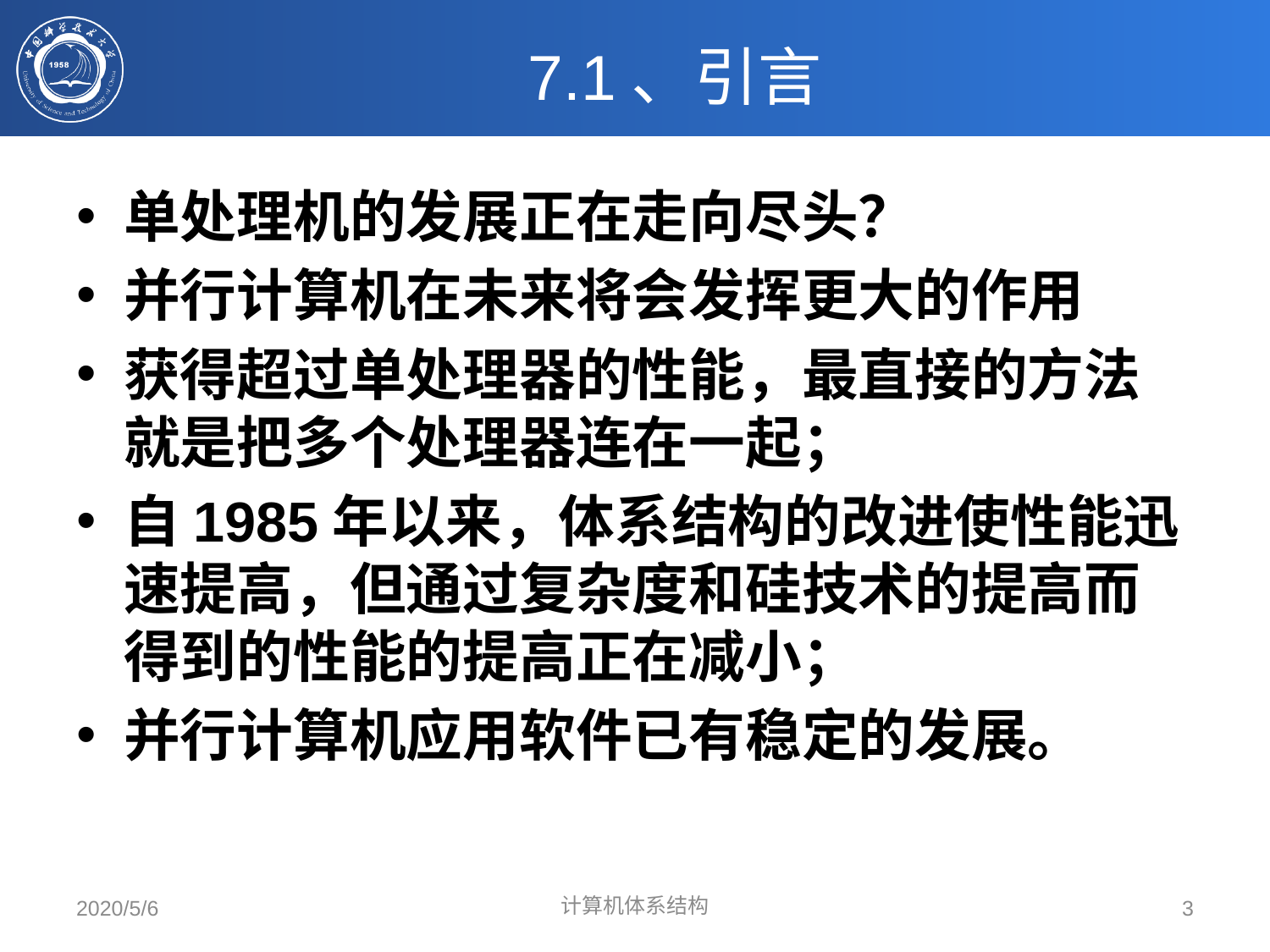

# 7.1、引言
单处理机的发展正在走向尽头？
并行计算机在未来将会发挥更大的作用
获得超过单处理器的性能，最直接的方法就是把多个处理器连在一起；
自1985年以来，体系结构的改进使性能迅速提高，但通过复杂度和硅技术的提高而得到的性能的提高正在减小；
并行计算机应用软件已有稳定的发展。
2020/5/6
计算机体系结构
3